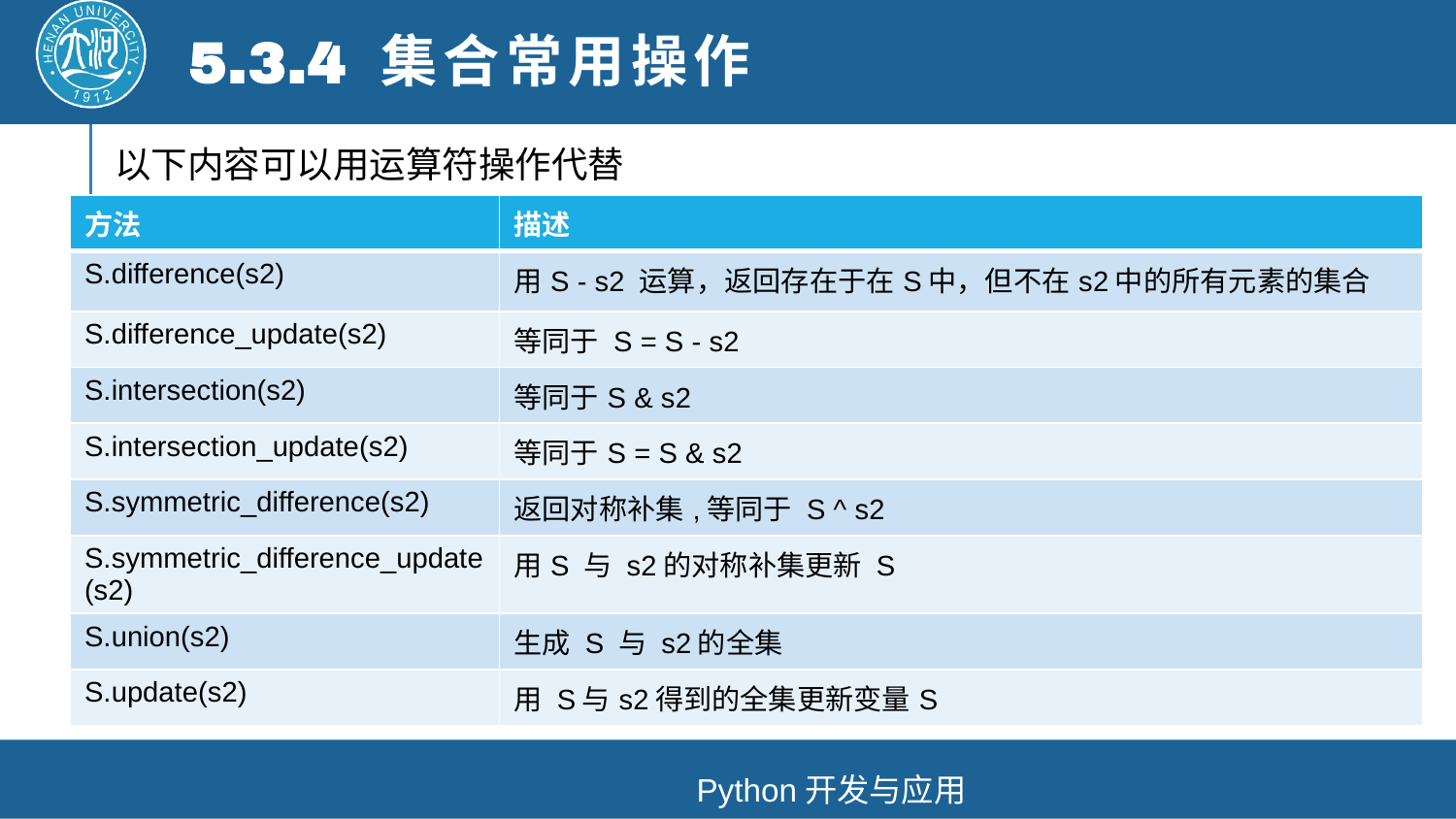

# 5.3.4 集合常用操作
以下内容可以用运算符操作代替
| 方法 | 描述 |
| --- | --- |
| S.difference(s2) | 用S - s2 运算，返回存在于在S中，但不在s2中的所有元素的集合 |
| S.difference\_update(s2) | 等同于 S = S - s2 |
| S.intersection(s2) | 等同于S & s2 |
| S.intersection\_update(s2) | 等同于S = S & s2 |
| S.symmetric\_difference(s2) | 返回对称补集,等同于 S ^ s2 |
| S.symmetric\_difference\_update(s2) | 用S 与 s2的对称补集更新 S |
| S.union(s2) | 生成 S 与 s2的全集 |
| S.update(s2) | 用 S与s2得到的全集更新变量S |

Python开发与应用
16